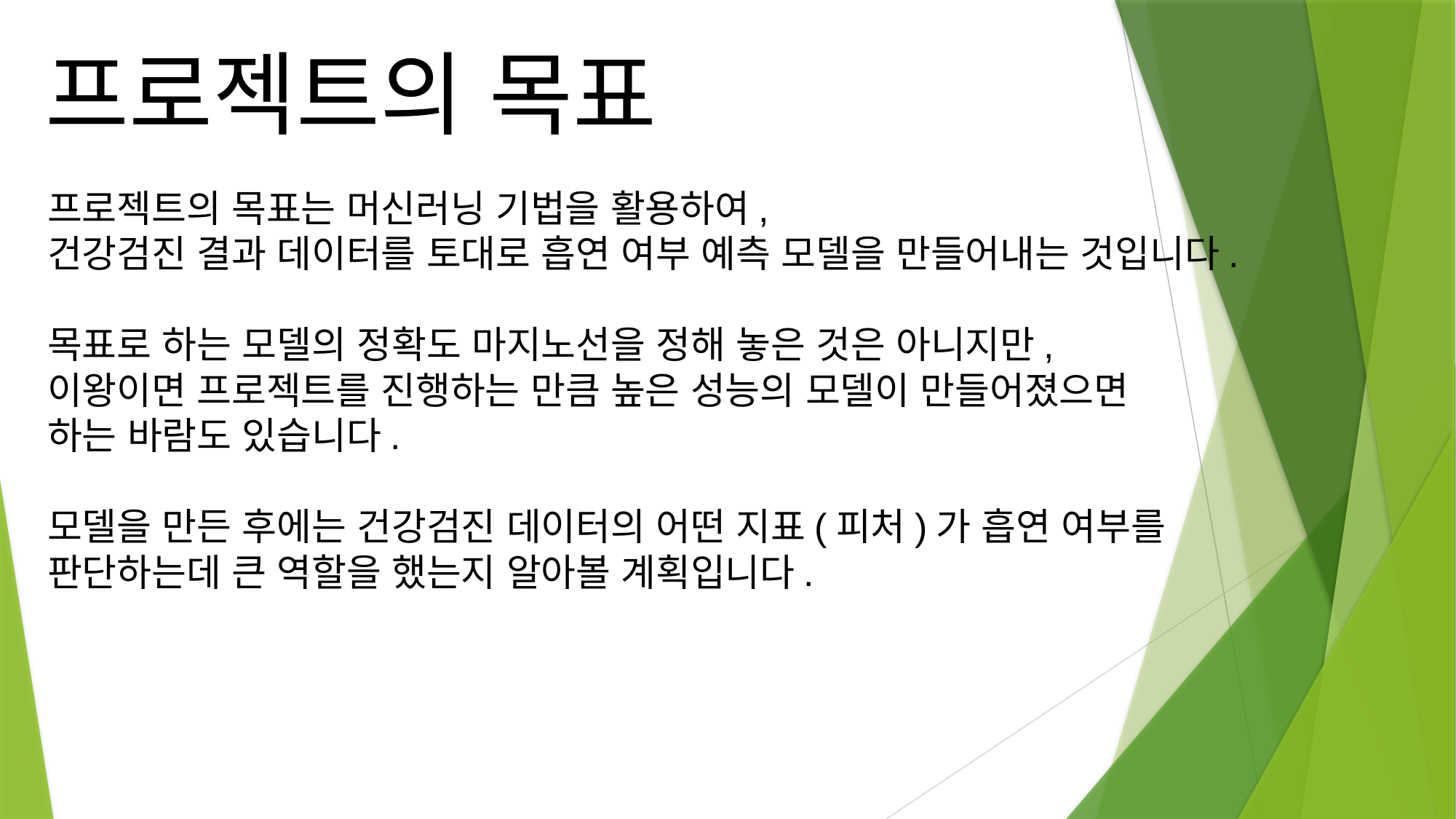

프로젝트의 목표
프로젝트의 목표는 머신러닝 기법을 활용하여,
건강검진 결과 데이터를 토대로 흡연 여부 예측 모델을 만들어내는 것입니다.

목표로 하는 모델의 정확도 마지노선을 정해 놓은 것은 아니지만,
이왕이면 프로젝트를 진행하는 만큼 높은 성능의 모델이 만들어졌으면
하는 바람도 있습니다.

모델을 만든 후에는 건강검진 데이터의 어떤 지표(피처)가 흡연 여부를
판단하는데 큰 역할을 했는지 알아볼 계획입니다.